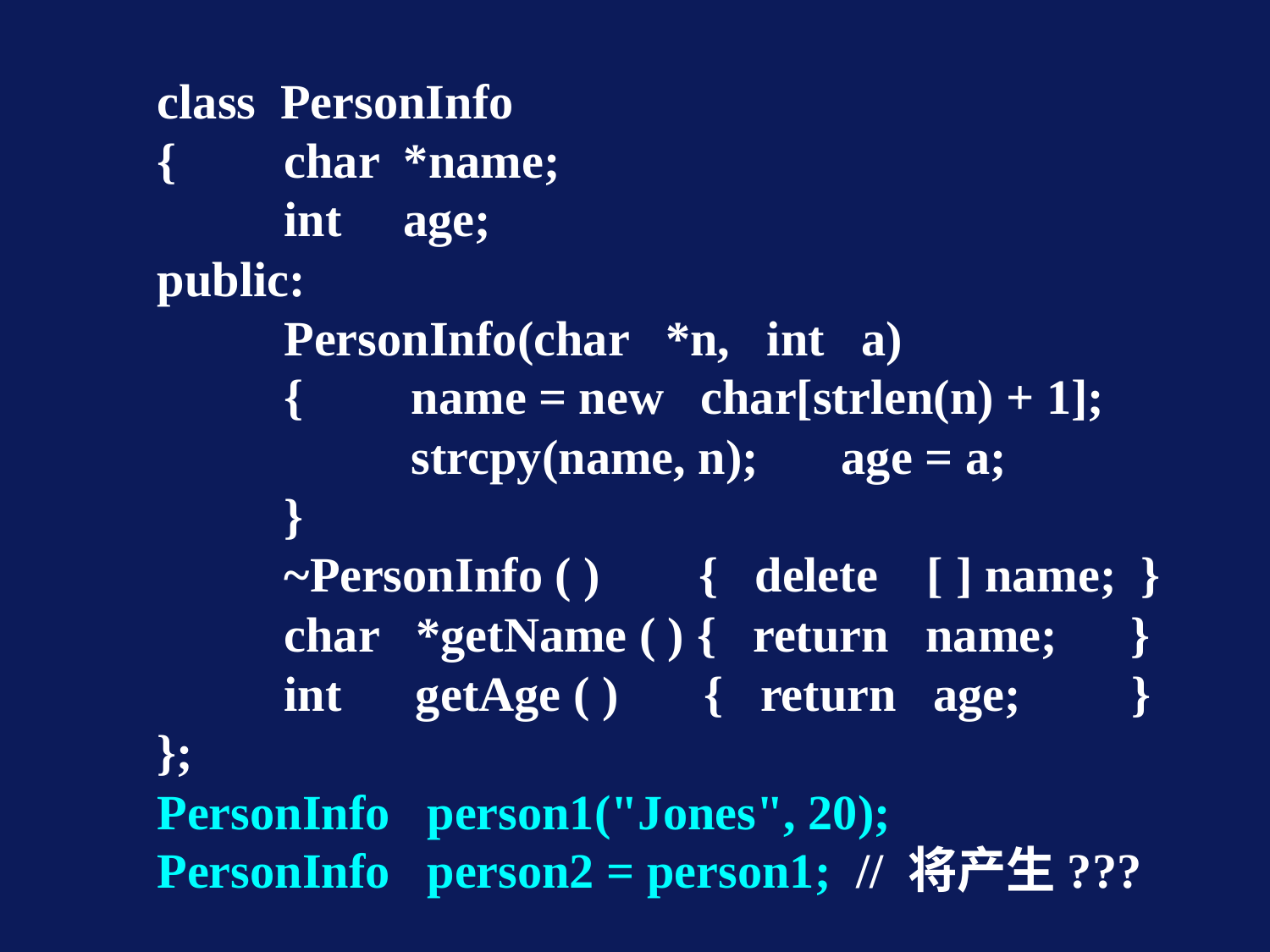

class  PersonInfo
{	char  *name;
	int     age;
public:
    	PersonInfo(char   *n,   int   a)
	{	name = new   char[strlen(n) + 1];
	 	strcpy(name, n);	    age = a;
     	}
     	~PersonInfo ( )        {   delete    [ ] name;  }
     	char   *getName ( ) {   return   name;      }
     	int      getAge ( )       {   return   age;         }
};
PersonInfo   person1("Jones", 20);
PersonInfo   person2 = person1;  // 将产生???